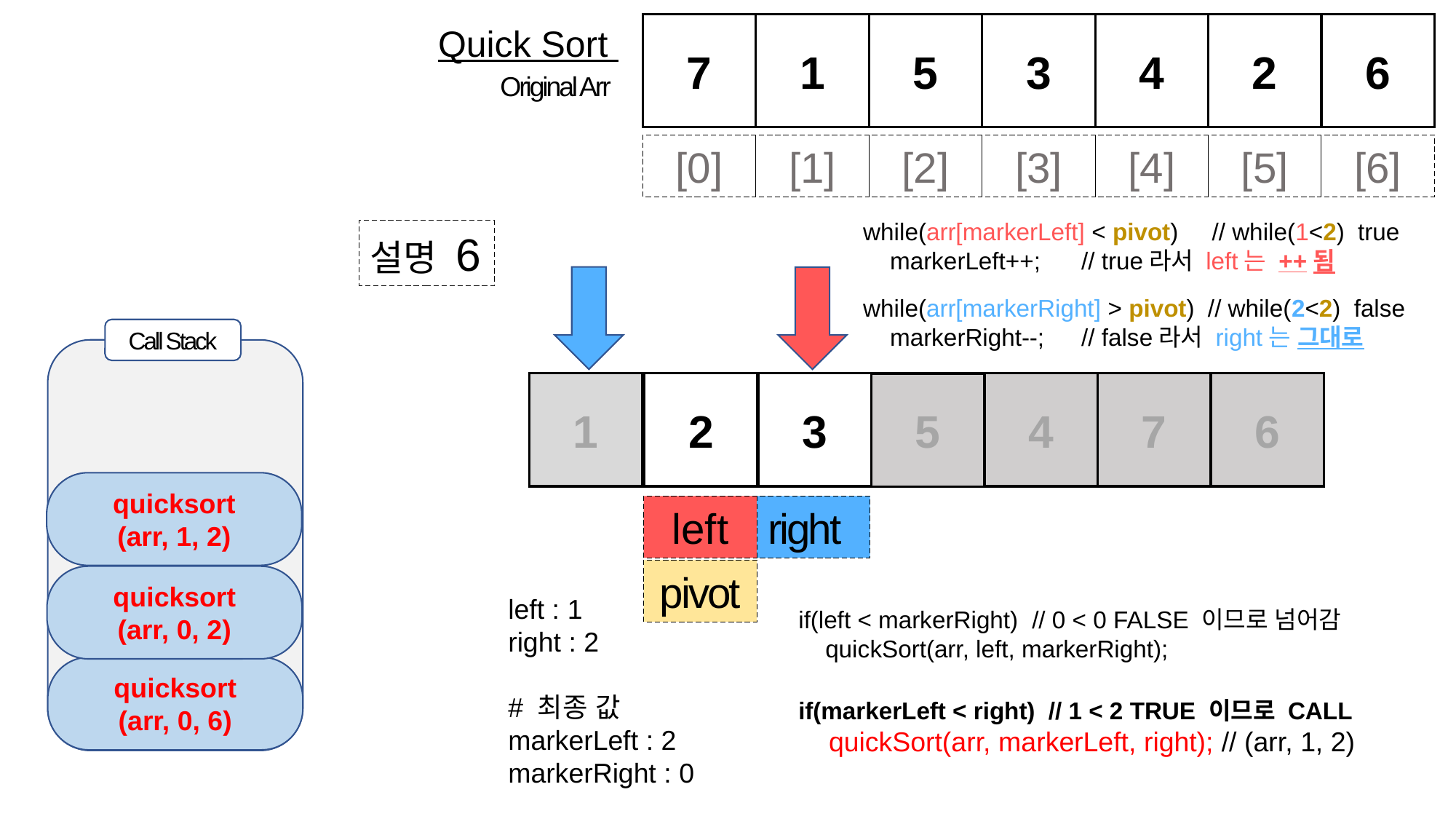

6
3
4
2
7
1
5
Quick Sort
Original Arr
[3]
[4]
[5]
[6]
[0]
[1]
[2]
while(arr[markerLeft] < pivot)     // while(1<2)  true
    markerLeft++;	// true라서 left는 ++됨

while(arr[markerRight] > pivot)  // while(2<2)  false
    markerRight--;	// false라서 right는 그대로

설명 6

Call Stack

quicksort
(arr, 0, 6)
2
3
7
6
4
5
1
quicksort
(arr, 1, 2)
left
right
pivot
quicksort
(arr, 0, 2)
left : 1
right : 2

# 최종 값
markerLeft : 2
markerRight : 0
if(left < markerRight)  // 0 < 0 FALSE 이므로 넘어감
    quickSort(arr, left, markerRight);

if(markerLeft < right)  // 1 < 2 TRUE 이므로 CALL
    quickSort(arr, markerLeft, right); // (arr, 1, 2)